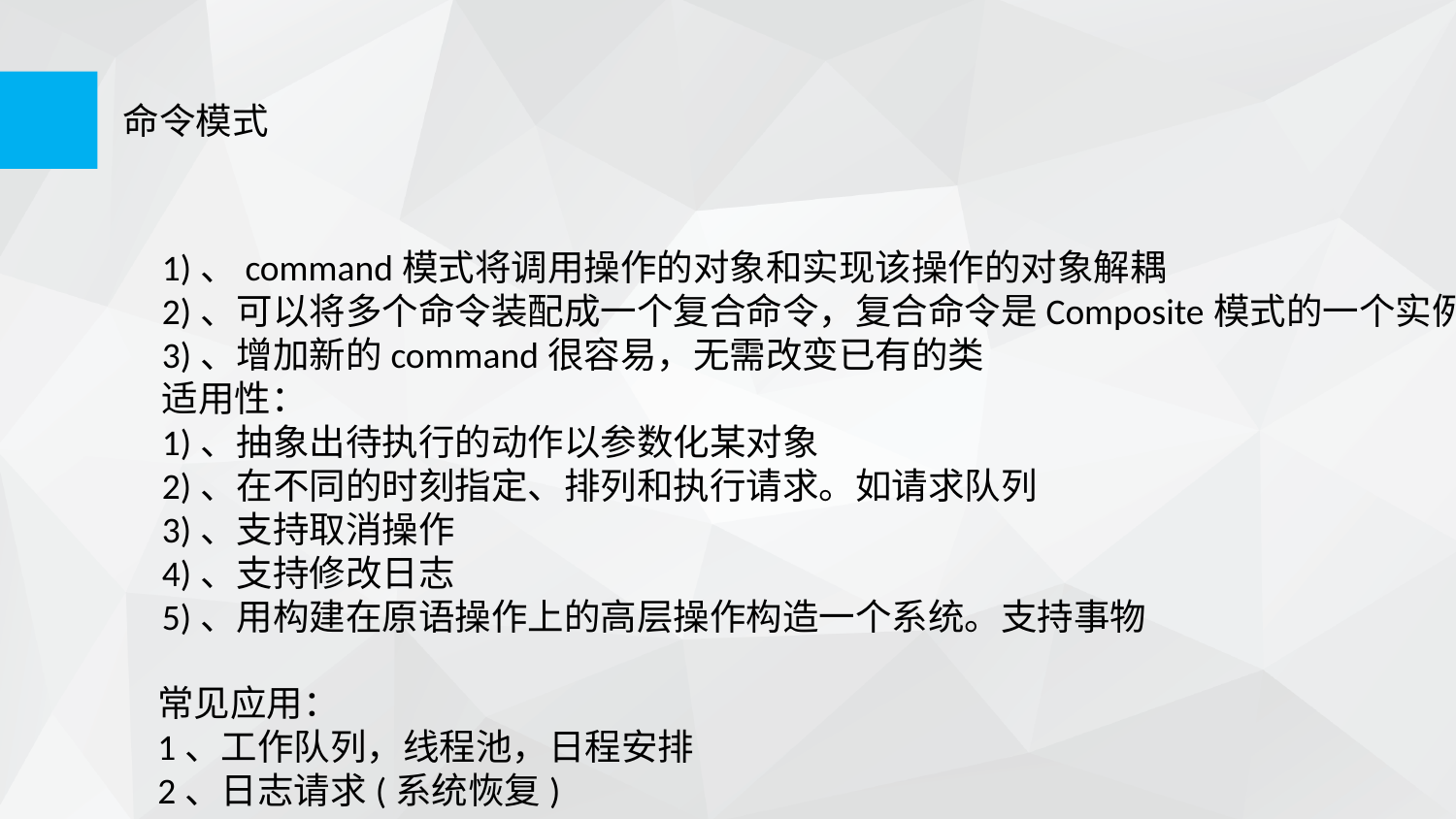

命令模式
1)、command模式将调用操作的对象和实现该操作的对象解耦
2)、可以将多个命令装配成一个复合命令，复合命令是Composite模式的一个实例
3)、增加新的command很容易，无需改变已有的类
适用性：
1)、抽象出待执行的动作以参数化某对象
2)、在不同的时刻指定、排列和执行请求。如请求队列
3)、支持取消操作
4)、支持修改日志
5)、用构建在原语操作上的高层操作构造一个系统。支持事物
常见应用：
1、工作队列，线程池，日程安排
2、日志请求(系统恢复)